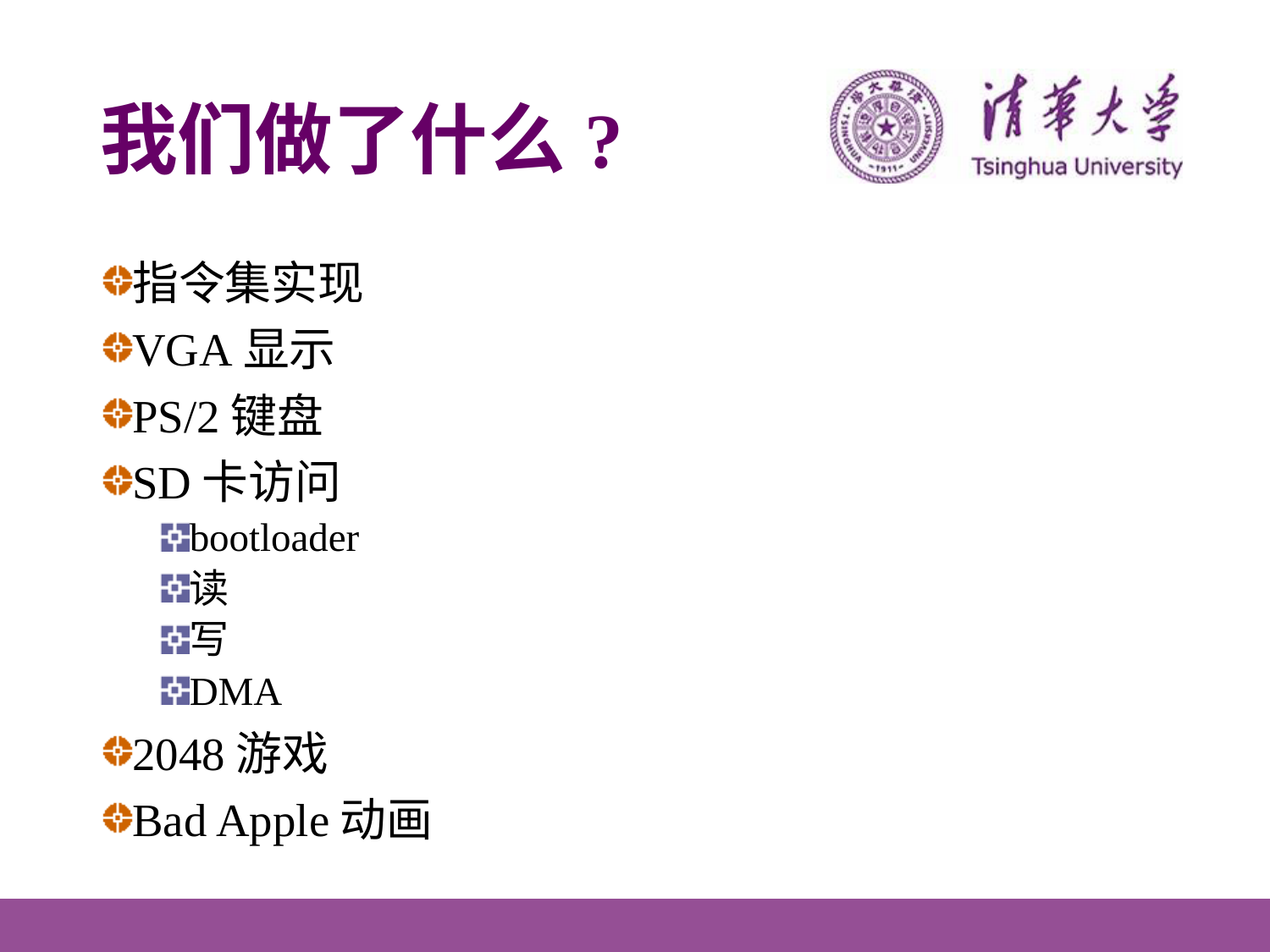

# 我们做了什么?
指令集实现
VGA显示
PS/2键盘
SD卡访问
bootloader
读
写
DMA
2048游戏
Bad Apple动画